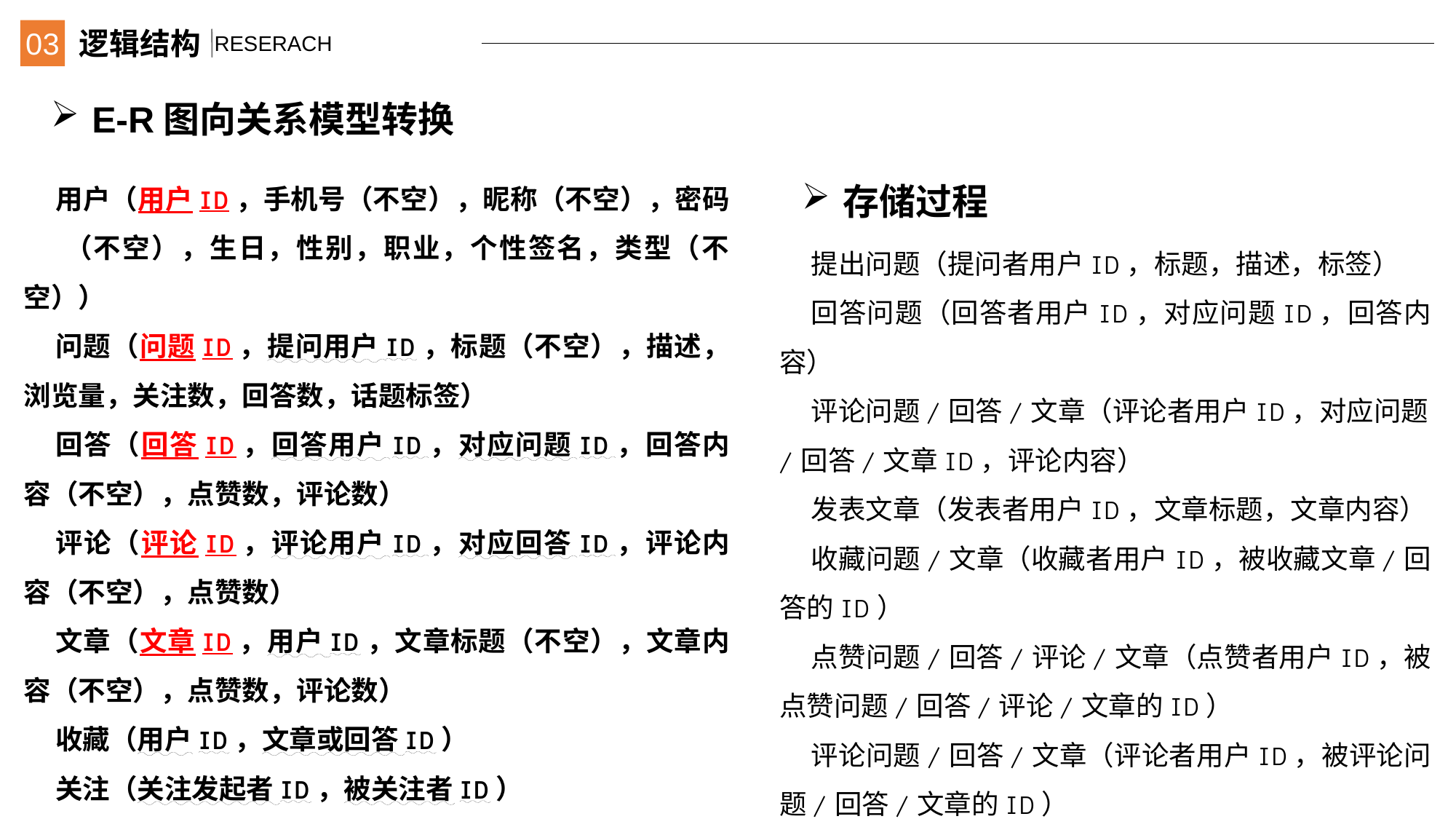

03
逻辑结构

RESERACH
E-R图向关系模型转换

用户（用户ID，手机号（不空），昵称（不空），密码      （不空），生日，性别，职业，个性签名，类型（不空））
问题（问题ID，提问用户ID，标题（不空），描述，浏览量，关注数，回答数，话题标签）
回答（回答ID，回答用户ID，对应问题ID，回答内容（不空），点赞数，评论数）
评论（评论ID，评论用户ID，对应回答ID，评论内容（不空），点赞数）
文章（文章ID，用户ID，文章标题（不空），文章内容（不空），点赞数，评论数）
收藏（用户ID，文章或回答ID）
关注（关注发起者ID，被关注者ID）
账户（手机号，密码）
存储过程

提出问题（提问者用户ID，标题，描述，标签）
回答问题（回答者用户ID，对应问题ID，回答内容）
评论问题/回答/文章（评论者用户ID，对应问题/回答/文章ID，评论内容）
发表文章（发表者用户ID，文章标题，文章内容）
收藏问题/文章（收藏者用户ID，被收藏文章/回答的ID）
点赞问题/回答/评论/文章（点赞者用户ID，被点赞问题/回答/评论/文章的ID）
评论问题/回答/文章（评论者用户ID，被评论问题/回答/文章的ID）